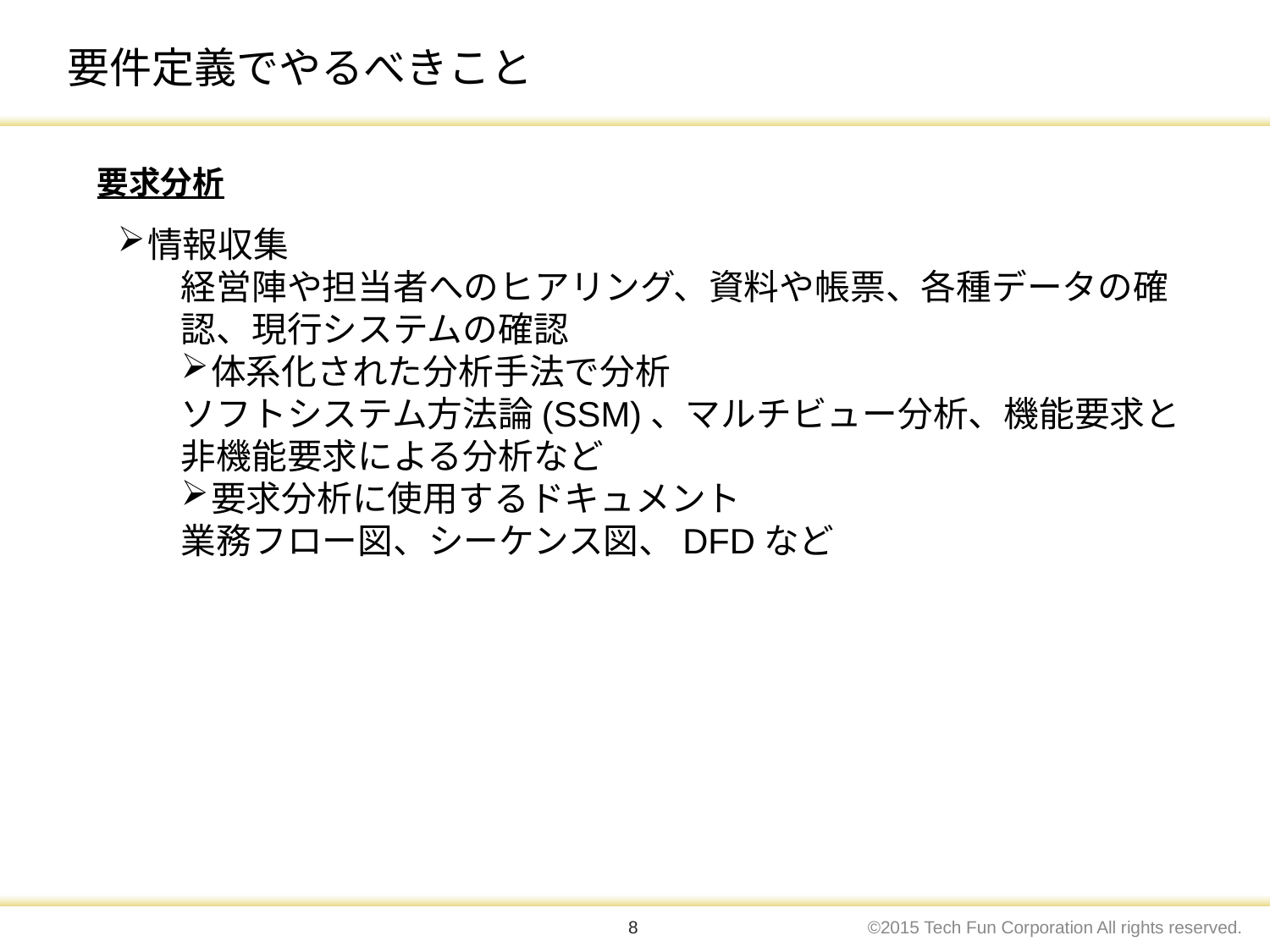

# 要件定義でやるべきこと

要求分析
情報収集
経営陣や担当者へのヒアリング、資料や帳票、各種データの確認、現行システムの確認
体系化された分析手法で分析
ソフトシステム方法論(SSM)、マルチビュー分析、機能要求と非機能要求による分析など
要求分析に使用するドキュメント
業務フロー図、シーケンス図、DFDなど
8
©2015 Tech Fun Corporation All rights reserved.